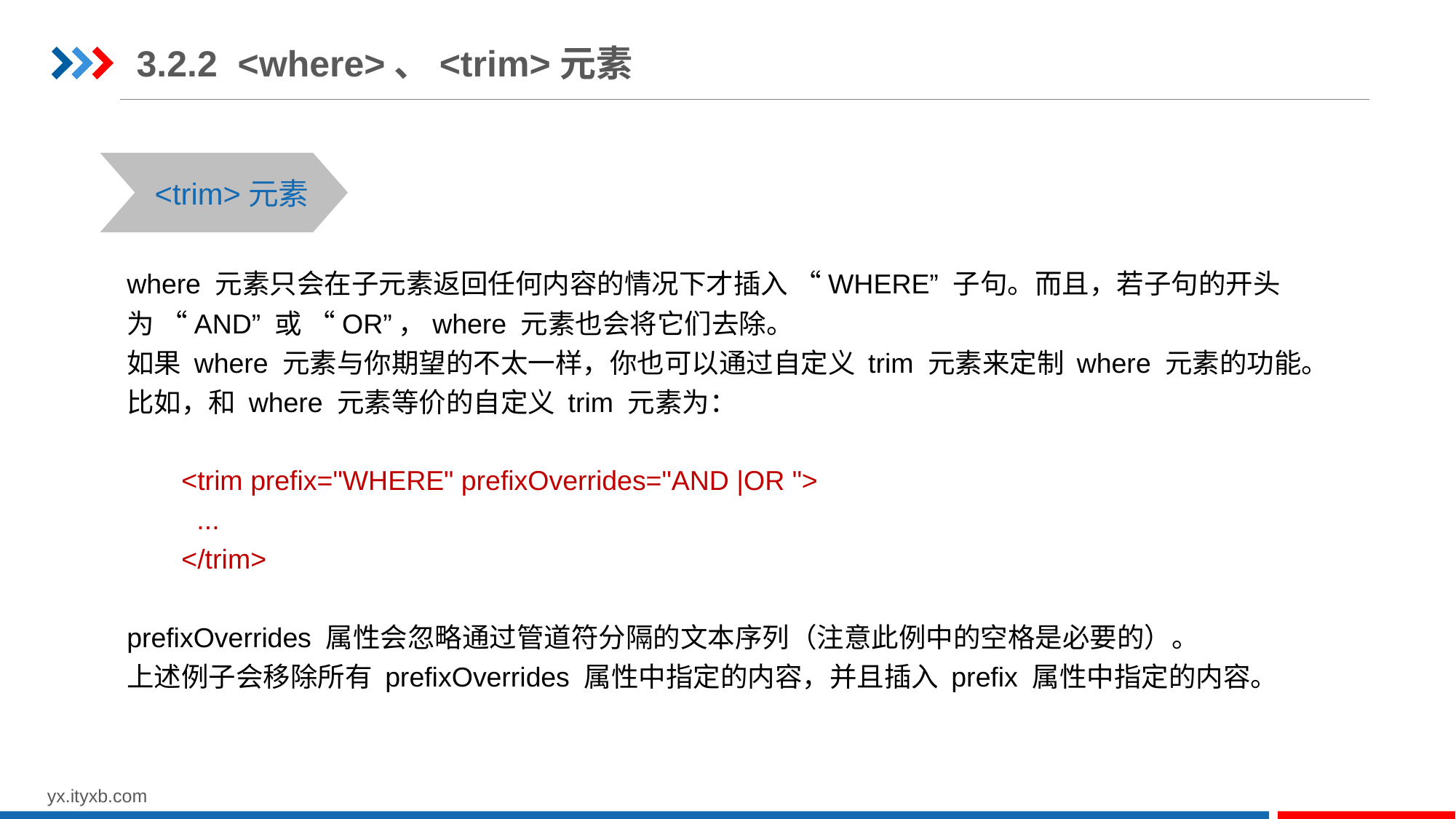

3.2.2  <where>、<trim>元素

<trim>元素
where 元素只会在子元素返回任何内容的情况下才插入 “WHERE” 子句。而且，若子句的开头为 “AND” 或 “OR”，where 元素也会将它们去除。
如果 where 元素与你期望的不太一样，你也可以通过自定义 trim 元素来定制 where 元素的功能。比如，和 where 元素等价的自定义 trim 元素为：

<trim prefix="WHERE" prefixOverrides="AND |OR ">
  ...
</trim>

prefixOverrides 属性会忽略通过管道符分隔的文本序列（注意此例中的空格是必要的）。
上述例子会移除所有 prefixOverrides 属性中指定的内容，并且插入 prefix 属性中指定的内容。